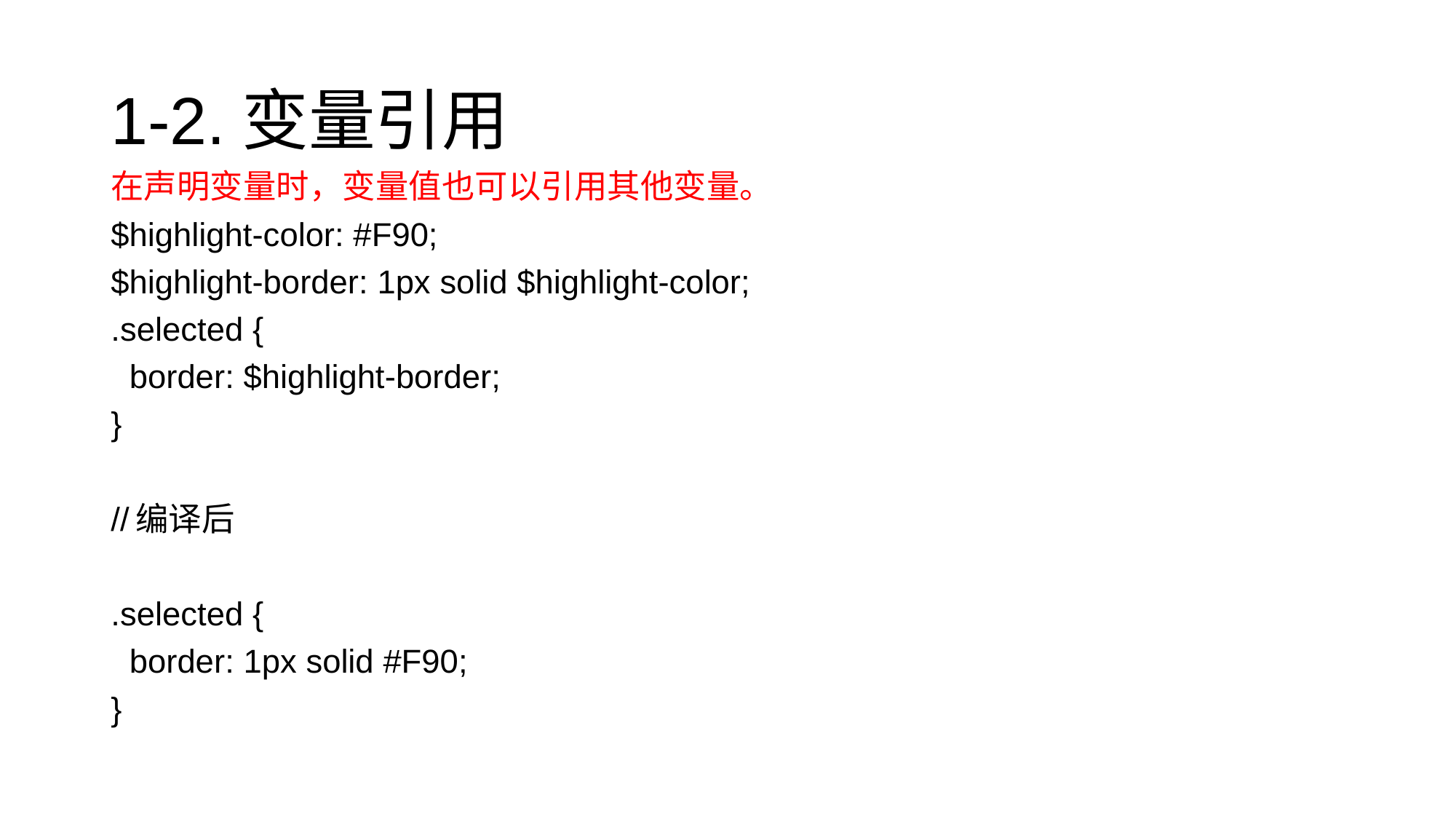

# 1-2.变量引用
在声明变量时，变量值也可以引用其他变量。
$highlight-color: #F90;
$highlight-border: 1px solid $highlight-color;
.selected {
  border: $highlight-border;
}

//编译后

.selected {
  border: 1px solid #F90;
}